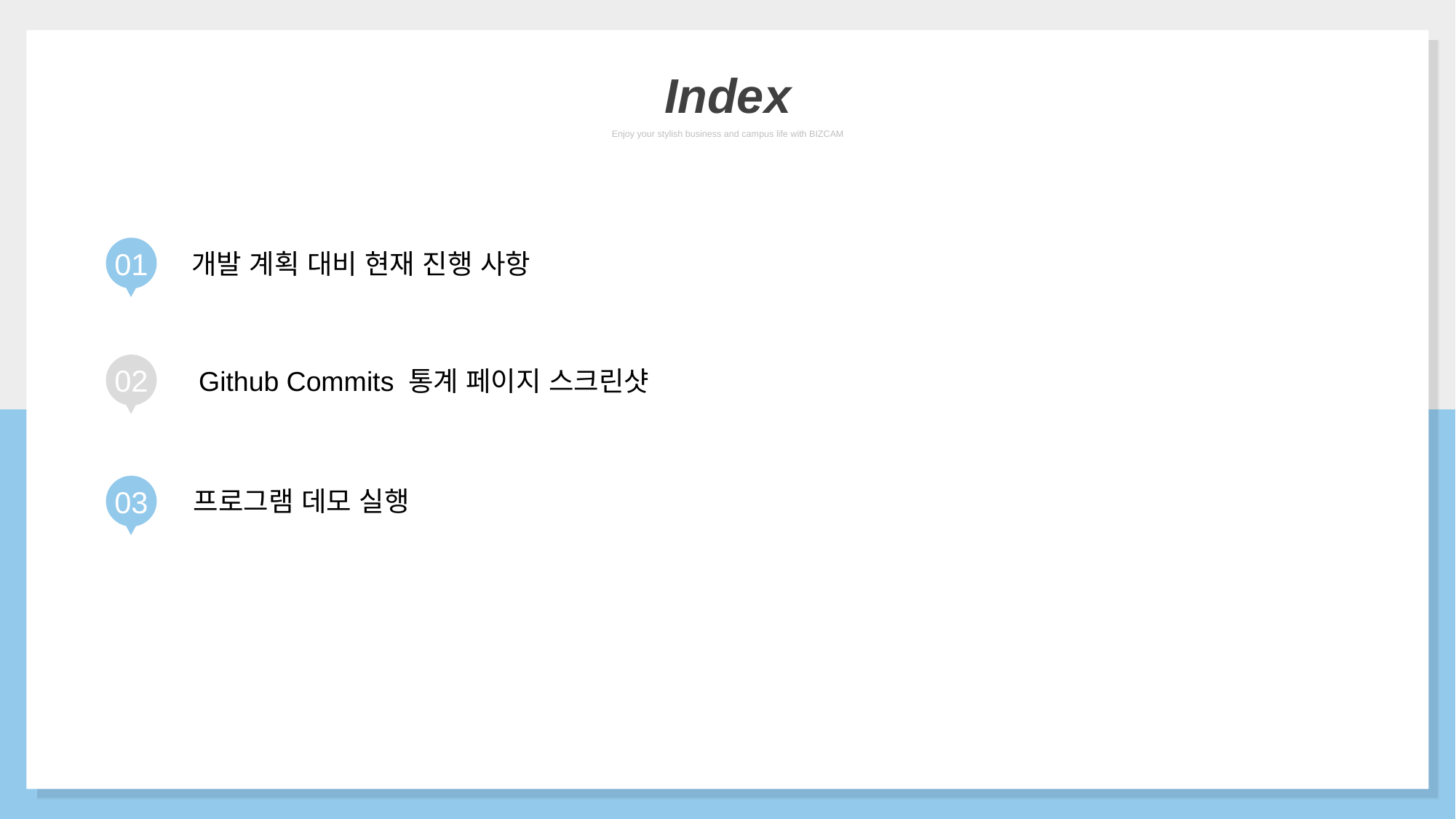

Index
Enjoy your stylish business and campus life with BIZCAM
01
개발 계획 대비 현재 진행 사항
02
Github Commits 통계 페이지 스크린샷
03
프로그램 데모 실행